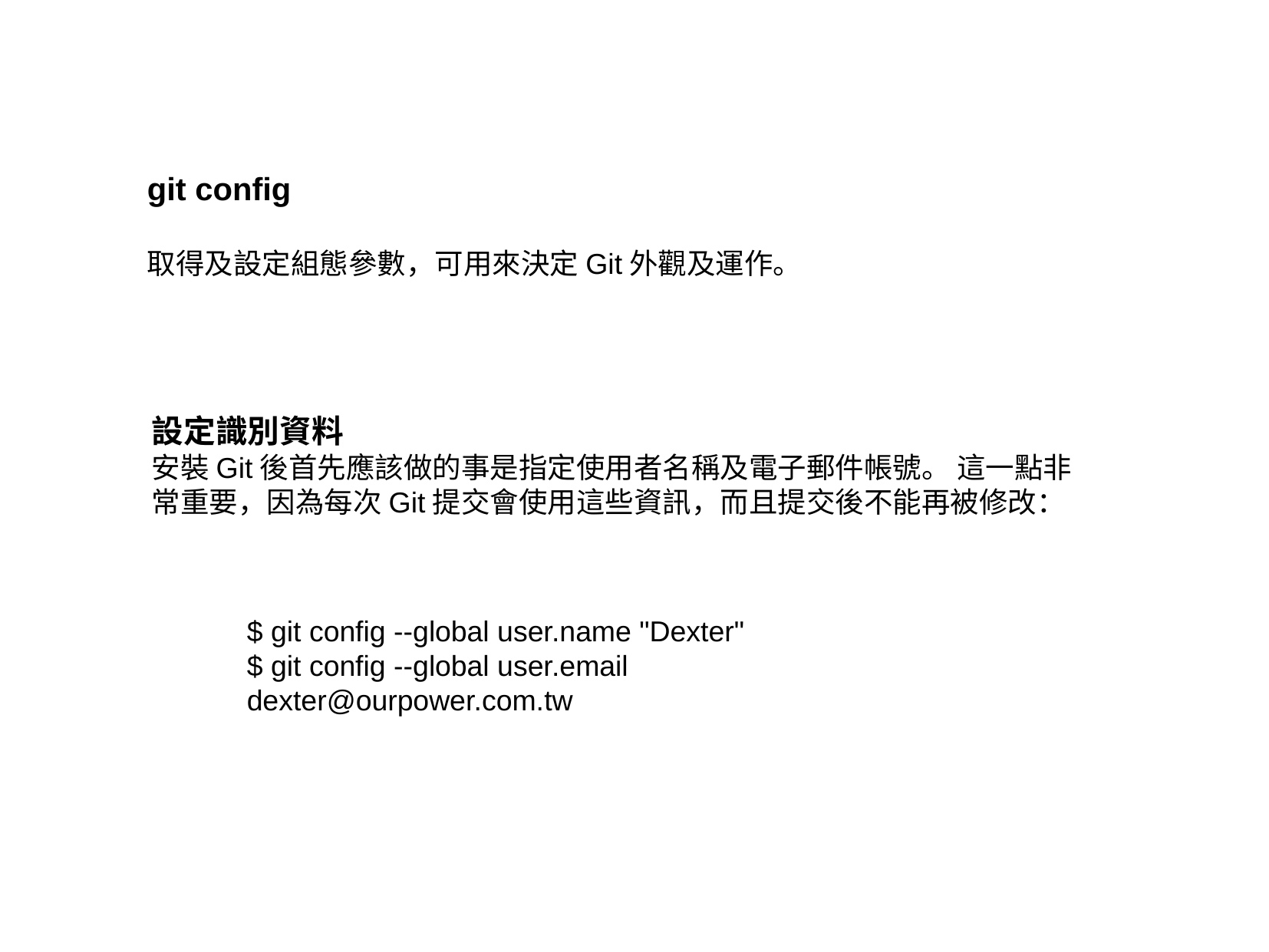

git config

取得及設定組態參數，可用來決定Git外觀及運作。

設定識別資料
安裝Git後首先應該做的事是指定使用者名稱及電子郵件帳號。 這一點非常重要，因為每次Git提交會使用這些資訊，而且提交後不能再被修改：
$ git config --global user.name "Dexter"
$ git config --global user.email dexter@ourpower.com.tw